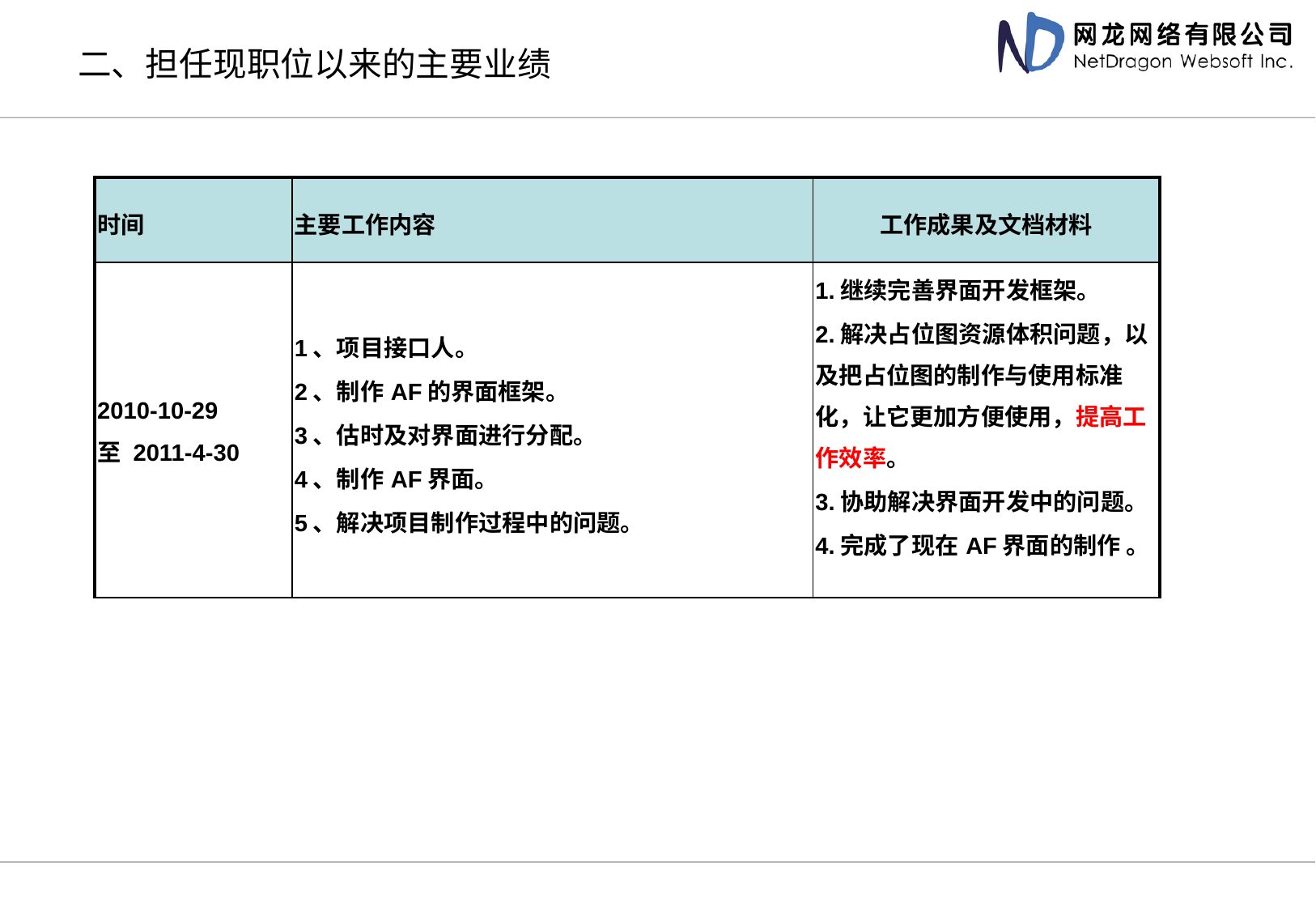

# 二、担任现职位以来的主要业绩

| 时间 | 主要工作内容 | 工作成果及文档材料 |
| --- | --- | --- |
| 2010-10-29 至 2011-4-30 | 1、项目接口人。 2、制作AF的界面框架。 3、估时及对界面进行分配。 4、制作AF界面。 5、解决项目制作过程中的问题。 | 1.继续完善界面开发框架。 2.解决占位图资源体积问题，以及把占位图的制作与使用标准化，让它更加方便使用，提高工作效率。 3.协助解决界面开发中的问题。 4.完成了现在AF界面的制作 。 |